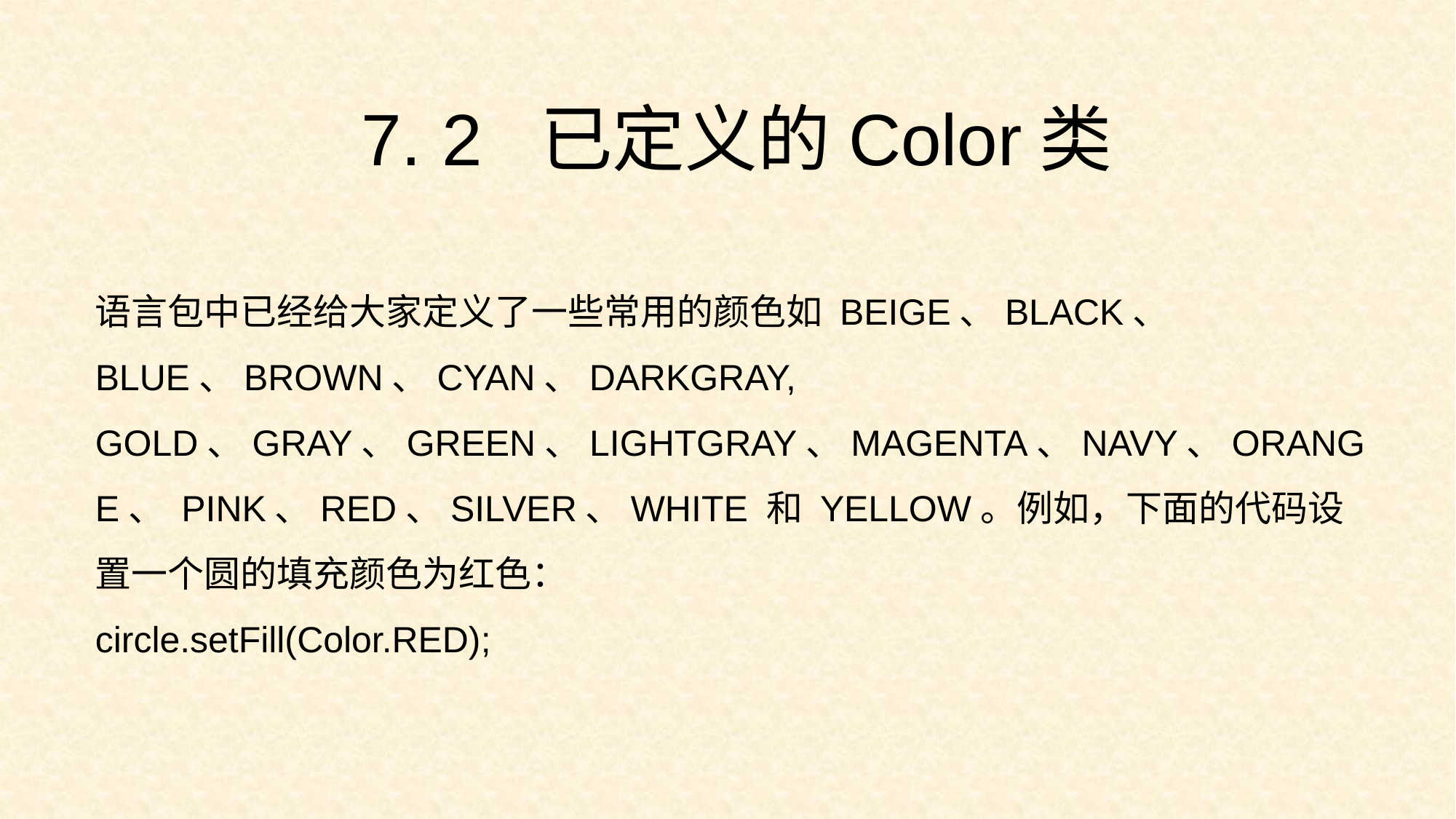

7. 2  已定义的Color类
语言包中已经给大家定义了一些常用的颜色如 BEIGE、BLACK、 BLUE、BROWN、CYAN、DARKGRAY, GOLD、GRAY、GREEN、LIGHTGRAY、MAGENTA、NAVY、ORANGE、 PINK、RED、SILVER、WHITE 和 YELLOW。例如，下面的代码设置一个圆的填充颜色为红色：
circle.setFill(Color.RED);